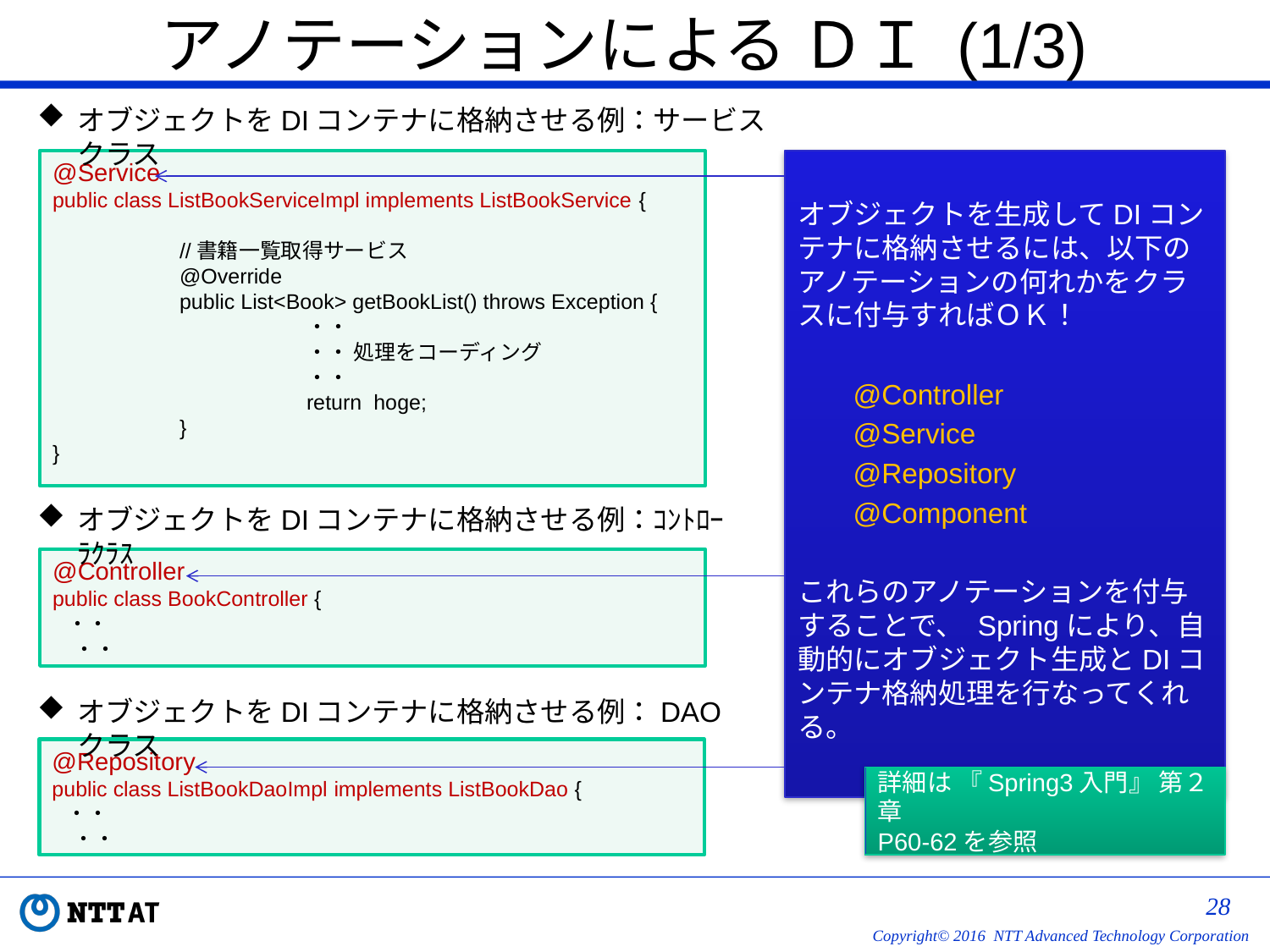

# アノテーションによる ＤＩ (1/3)
オブジェクトをDIコンテナに格納させる例：サービスクラス

オブジェクトを生成してDIコンテナに格納させるには、以下のアノテーションの何れかをクラスに付与すればＯＫ！

@Controller
@Service
@Repository
@Component

これらのアノテーションを付与することで、 Springにより、自動的にオブジェクト生成とDIコンテナ格納処理を行なってくれる。
@Service
public class ListBookServiceImpl implements ListBookService {

	//書籍一覧取得サービス
	@Override
	public List<Book> getBookList() throws Exception {
		・・
 		・・ 処理をコーディング
		・・
		return  hoge;
	}
}
オブジェクトをDIコンテナに格納させる例：ｺﾝﾄﾛｰﾗｸﾗｽ
@Controller
public class BookController {
  ・・
　・・

オブジェクトをDIコンテナに格納させる例：DAOクラス
@Repository
public class ListBookDaoImpl implements ListBookDao {
  ・・
　・・

詳細は 『Spring3入門』 第２章
P60-62を参照
28